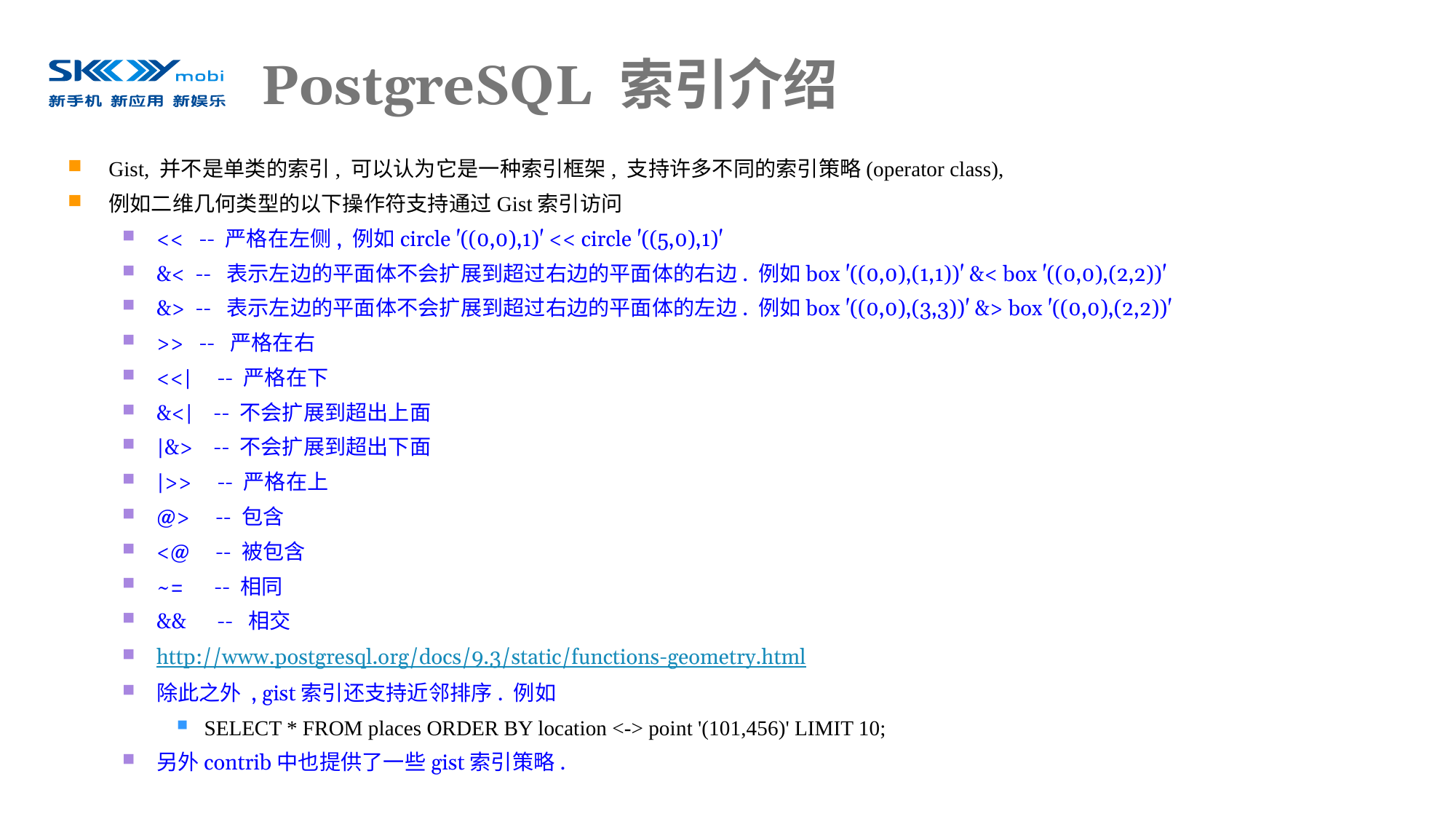

# PostgreSQL 索引介绍
Gist, 并不是单类的索引, 可以认为它是一种索引框架, 支持许多不同的索引策略(operator class),
例如二维几何类型的以下操作符支持通过Gist索引访问
<<   -- 严格在左侧, 例如circle '((0,0),1)' << circle '((5,0),1)'
&<  --  表示左边的平面体不会扩展到超过右边的平面体的右边. 例如box '((0,0),(1,1))' &< box '((0,0),(2,2))'
&>  --  表示左边的平面体不会扩展到超过右边的平面体的左边. 例如box '((0,0),(3,3))' &> box '((0,0),(2,2))'
>>   --  严格在右
<<|     -- 严格在下
&<|    -- 不会扩展到超出上面
|&>    -- 不会扩展到超出下面
|>>     -- 严格在上
@>     -- 包含
<@     -- 被包含
~=      -- 相同
&&      --  相交
http://www.postgresql.org/docs/9.3/static/functions-geometry.html
除此之外 , gist索引还支持近邻排序. 例如
SELECT * FROM places ORDER BY location <-> point '(101,456)' LIMIT 10;
另外contrib中也提供了一些gist索引策略.